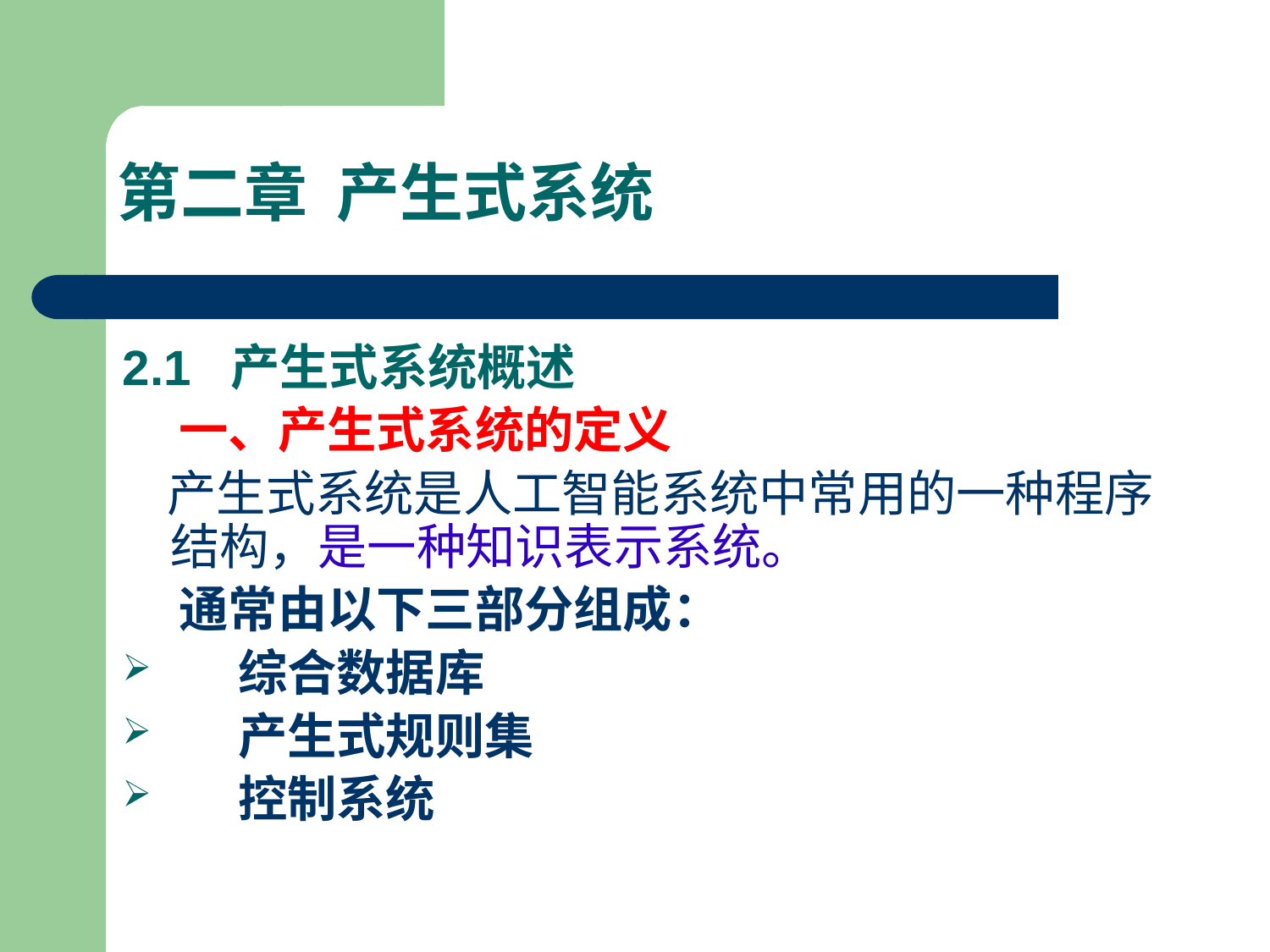

# 第二章  产生式系统
2.1  产生式系统概述
    一、产生式系统的定义
   产生式系统是人工智能系统中常用的一种程序结构，是一种知识表示系统。
    通常由以下三部分组成：
     综合数据库
     产生式规则集
     控制系统
6